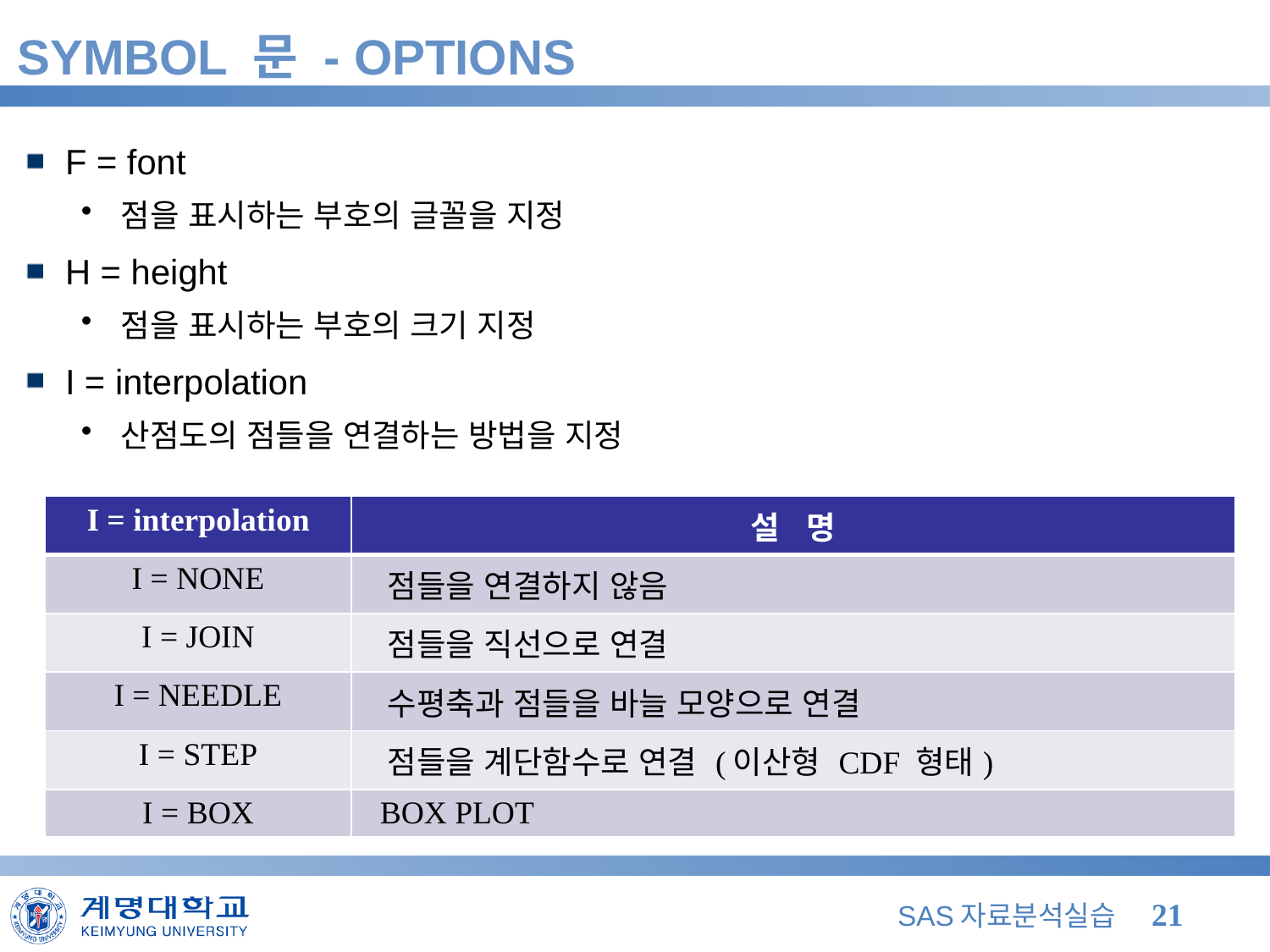

# SYMBOL 문 - OPTIONS
F = font
점을 표시하는 부호의 글꼴을 지정
H = height
점을 표시하는 부호의 크기 지정
I = interpolation
산점도의 점들을 연결하는 방법을 지정
| I = interpolation | 설 명 |
| --- | --- |
| I = NONE | 점들을 연결하지 않음 |
| I = JOIN | 점들을 직선으로 연결 |
| I = NEEDLE | 수평축과 점들을 바늘 모양으로 연결 |
| I = STEP | 점들을 계단함수로 연결 (이산형 CDF 형태) |
| I = BOX | BOX PLOT |